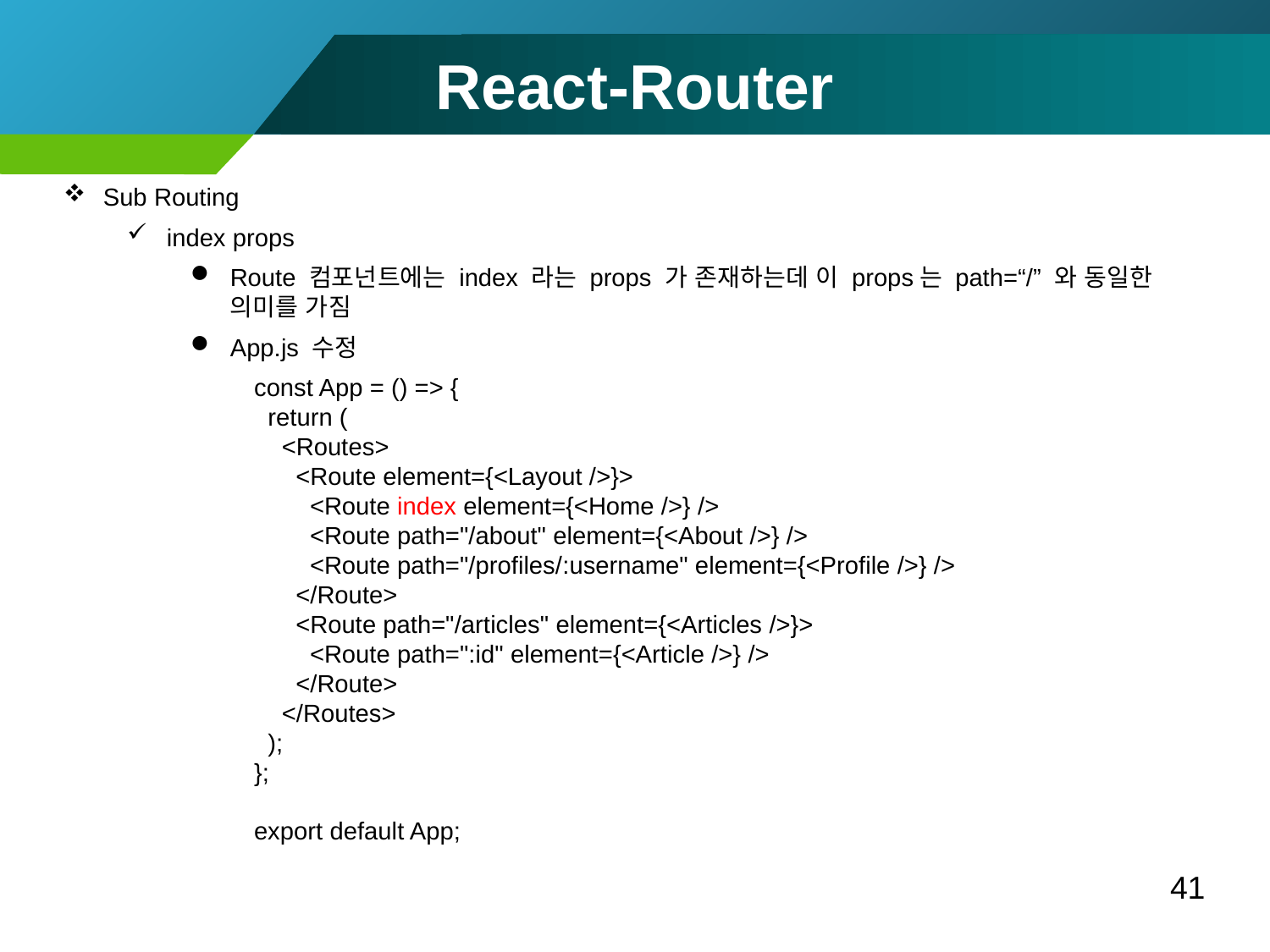

React-Router
Sub Routing
index props
Route 컴포넌트에는 index 라는 props 가 존재하는데 이 props는 path=“/” 와 동일한 의미를 가짐
App.js 수정
const App = () => {
  return (
    <Routes>
      <Route element={<Layout />}>
        <Route index element={<Home />} />
        <Route path="/about" element={<About />} />
        <Route path="/profiles/:username" element={<Profile />} />
      </Route>
      <Route path="/articles" element={<Articles />}>
        <Route path=":id" element={<Article />} />
      </Route>
    </Routes>
  );
};

export default App;

41